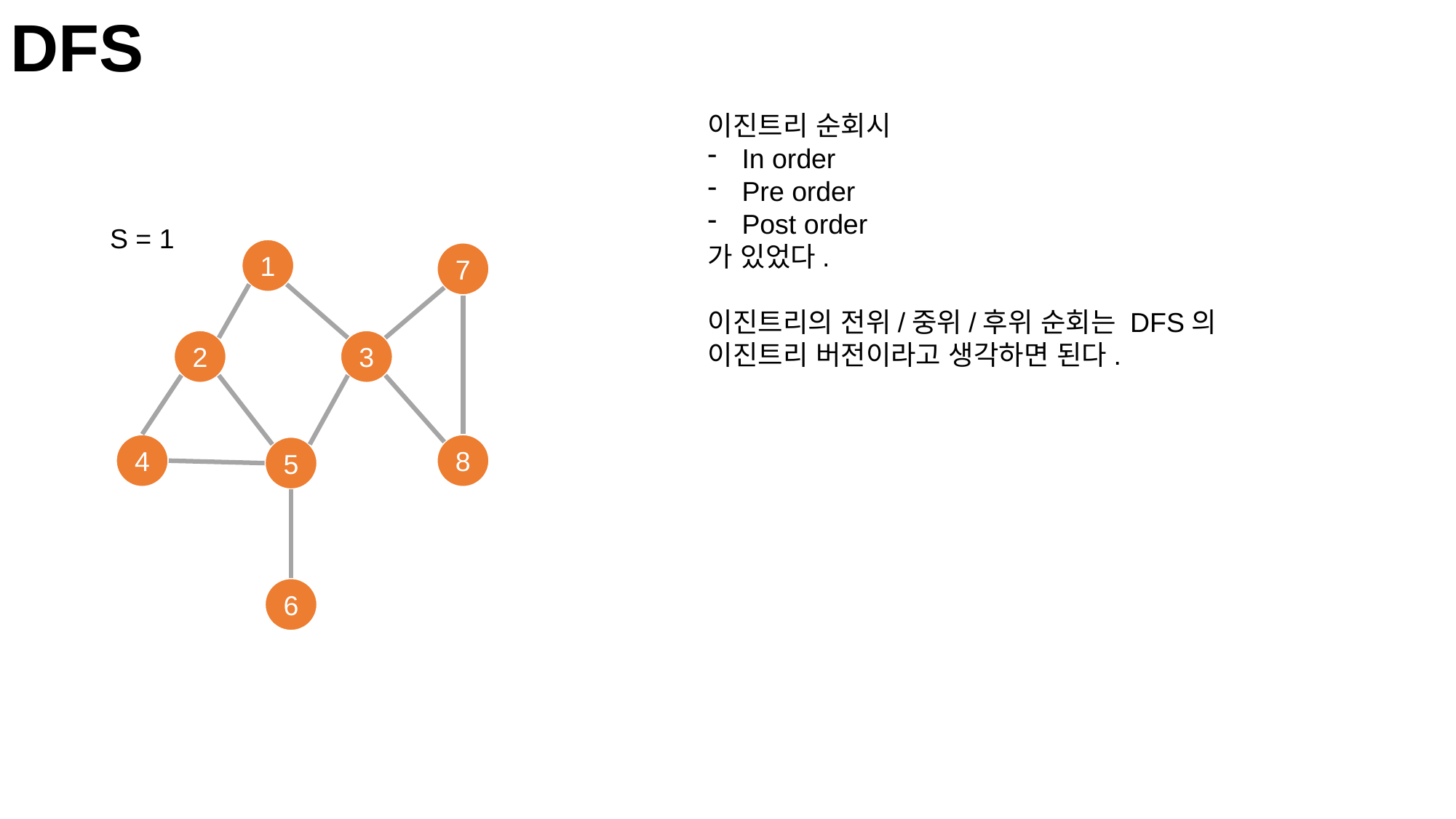

DFS
이진트리 순회시
In order
Pre order
Post order
가 있었다.

이진트리의 전위/중위/후위 순회는 DFS의 이진트리 버전이라고 생각하면 된다.

S = 1
1
7
2
3
4
8
5
6